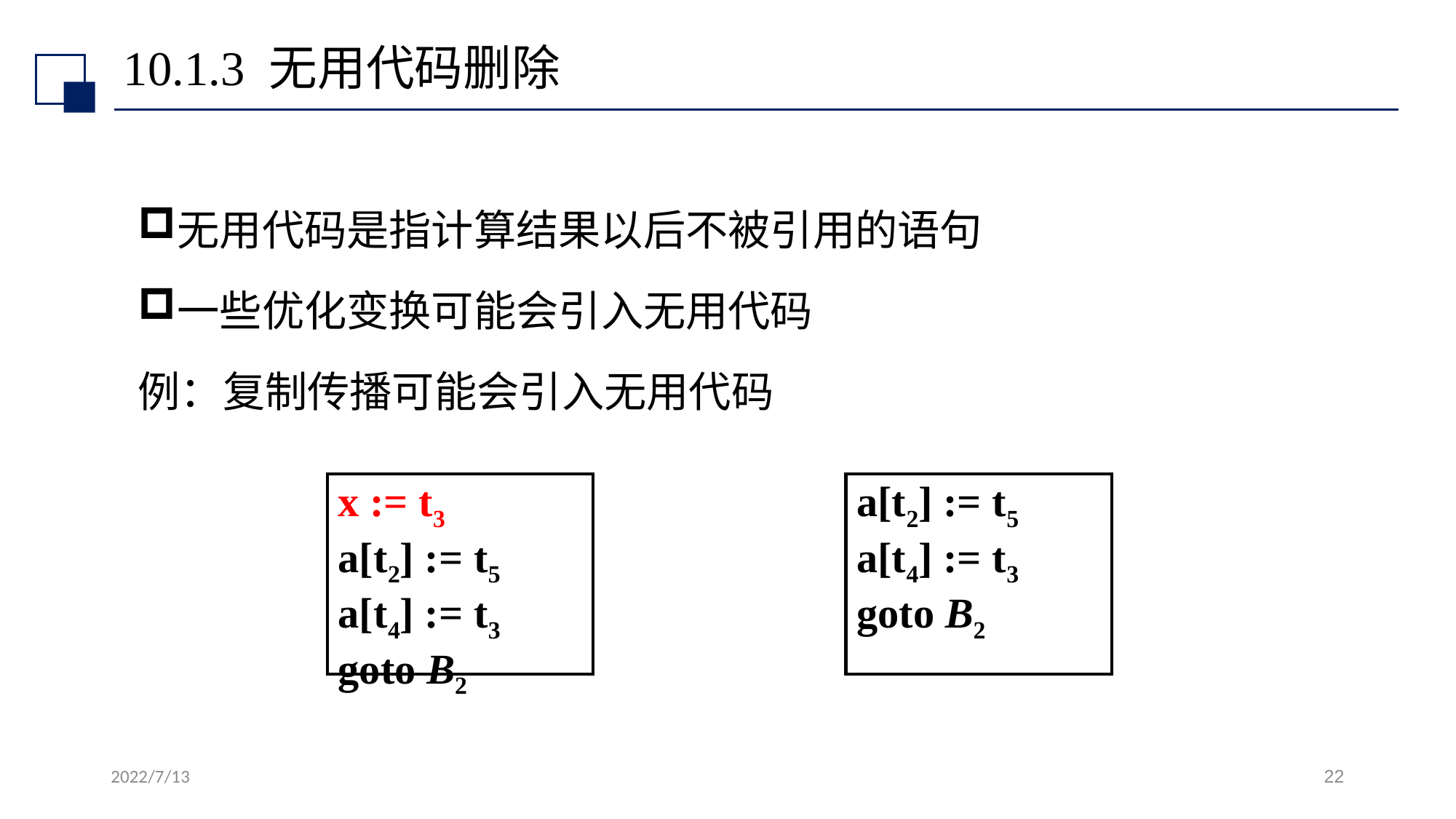

# 10.1.3 无用代码删除
无用代码是指计算结果以后不被引用的语句
一些优化变换可能会引入无用代码
例：复制传播可能会引入无用代码

x := t3
a[t2] := t5
a[t4] := t3
goto B2
a[t2] := t5
a[t4] := t3
goto B2
2022/7/13
22